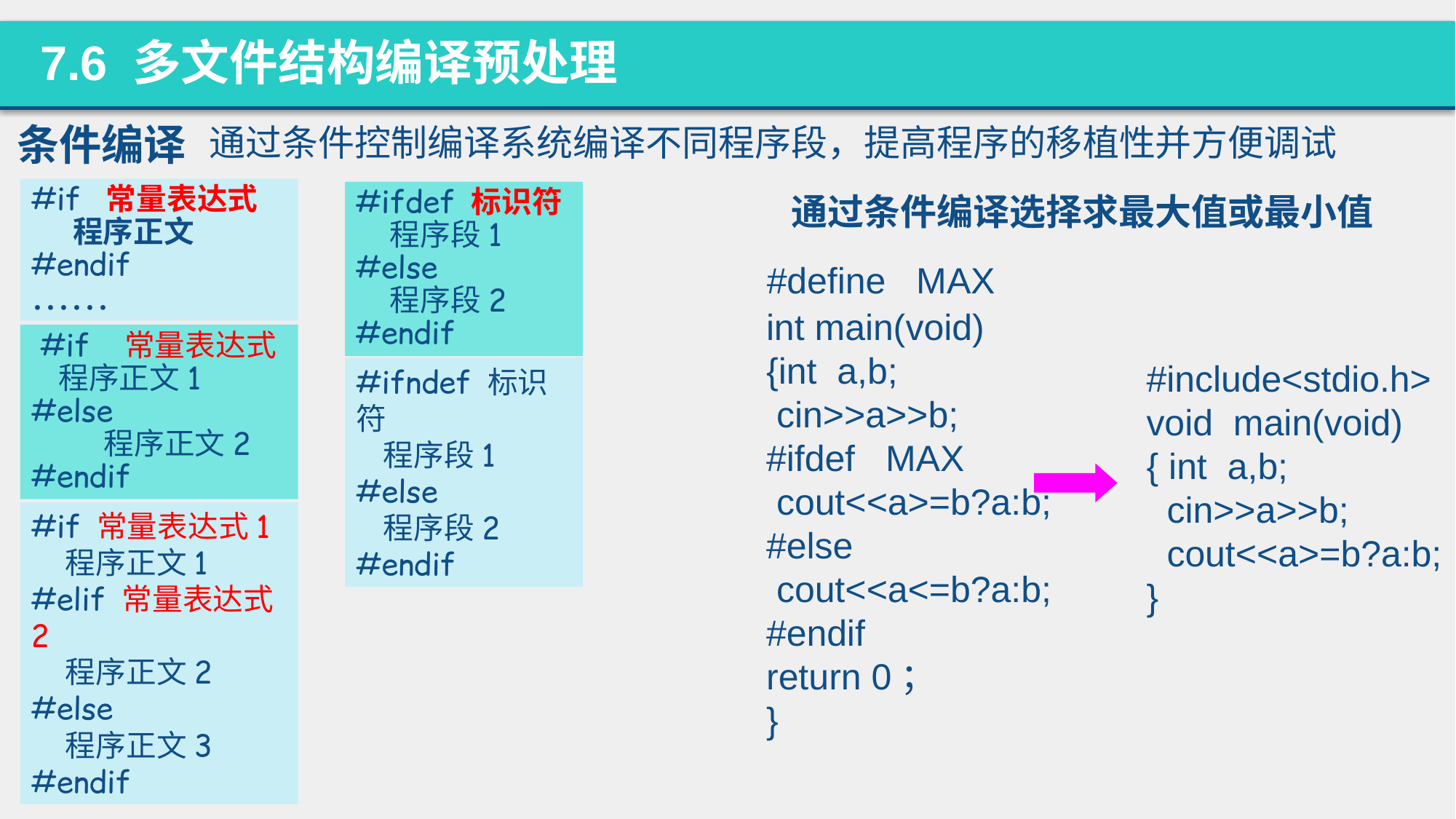

7.6 多文件结构编译预处理
条件编译
通过条件控制编译系统编译不同程序段，提高程序的移植性并方便调试
#if  常量表达式
     程序正文
#endif
......
#ifdef 标识符
    程序段1
#else
    程序段2
#endif
通过条件编译选择求最大值或最小值
#define   MAX
int main(void)
{int  a,b;
 cin>>a>>b;
#ifdef   MAX
 cout<<a>=b?a:b;
#else
 cout<<a<=b?a:b;
#endif
return 0；
}
 #if   常量表达式
   程序正文1
#else
程序正文2
#endif
#include<stdio.h>
void  main(void)
{ int  a,b;
  cin>>a>>b;
  cout<<a>=b?a:b;
}

#ifndef 标识符
   程序段1
#else
   程序段2
#endif

#if 常量表达式1
    程序正文1
#elif 常量表达式2
    程序正文2
#else
    程序正文3
#endif